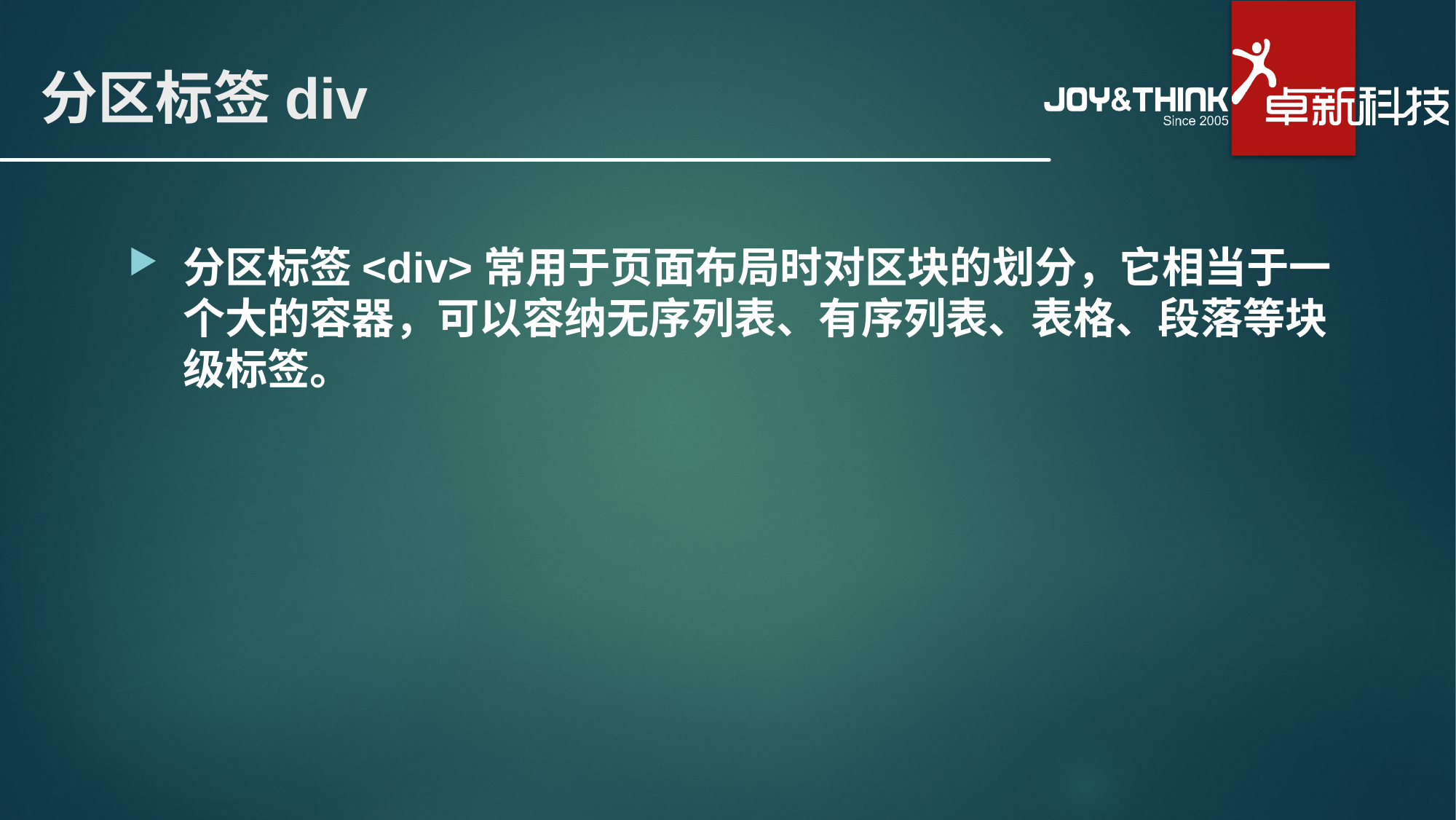

# 分区标签div
分区标签<div>常用于页面布局时对区块的划分，它相当于一个大的容器，可以容纳无序列表、有序列表、表格、段落等块级标签。